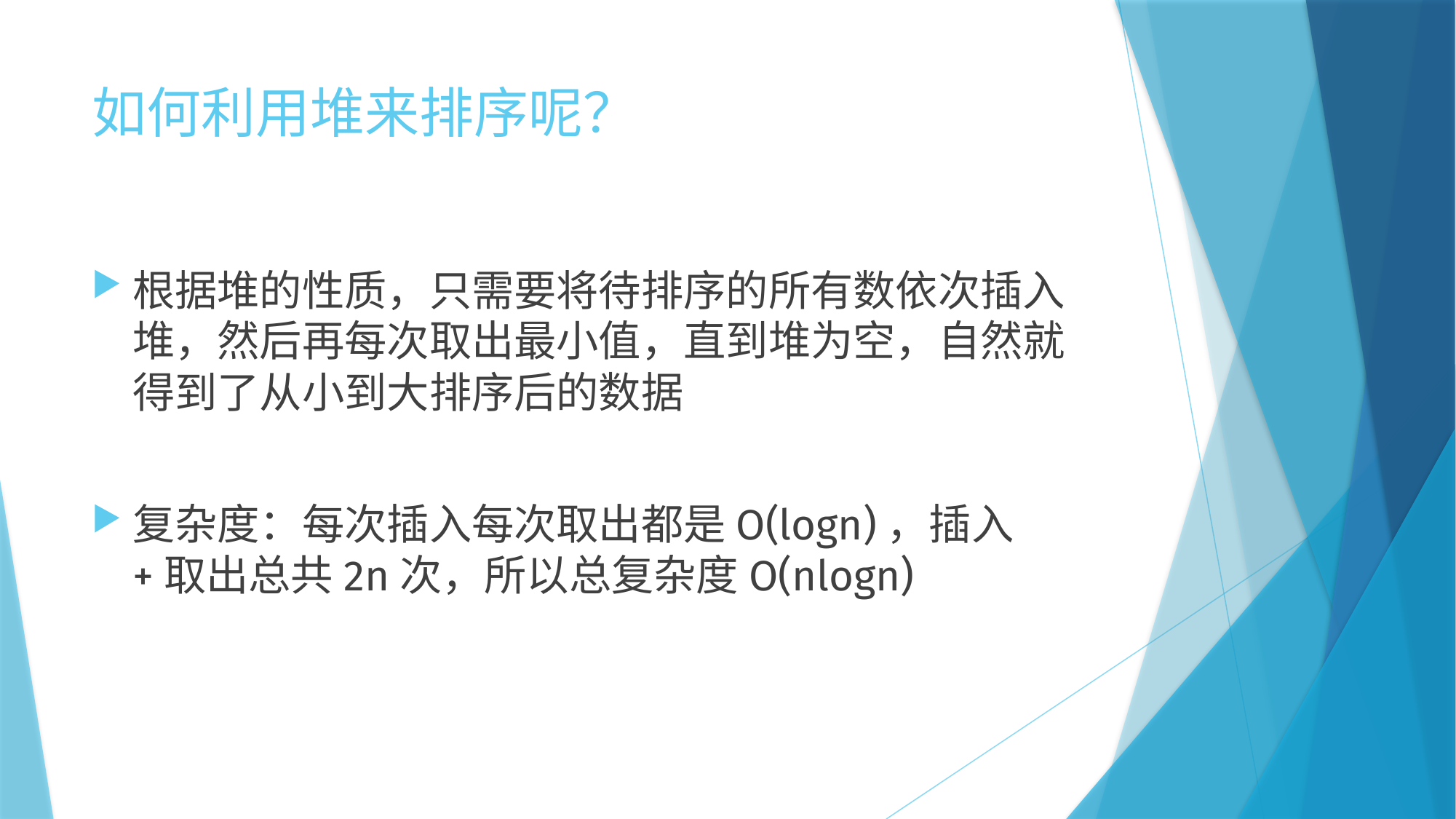

# 如何利用堆来排序呢？
根据堆的性质，只需要将待排序的所有数依次插入堆，然后再每次取出最小值，直到堆为空，自然就得到了从小到大排序后的数据

复杂度：每次插入每次取出都是O(logn)，插入+取出总共2n次，所以总复杂度O(nlogn)